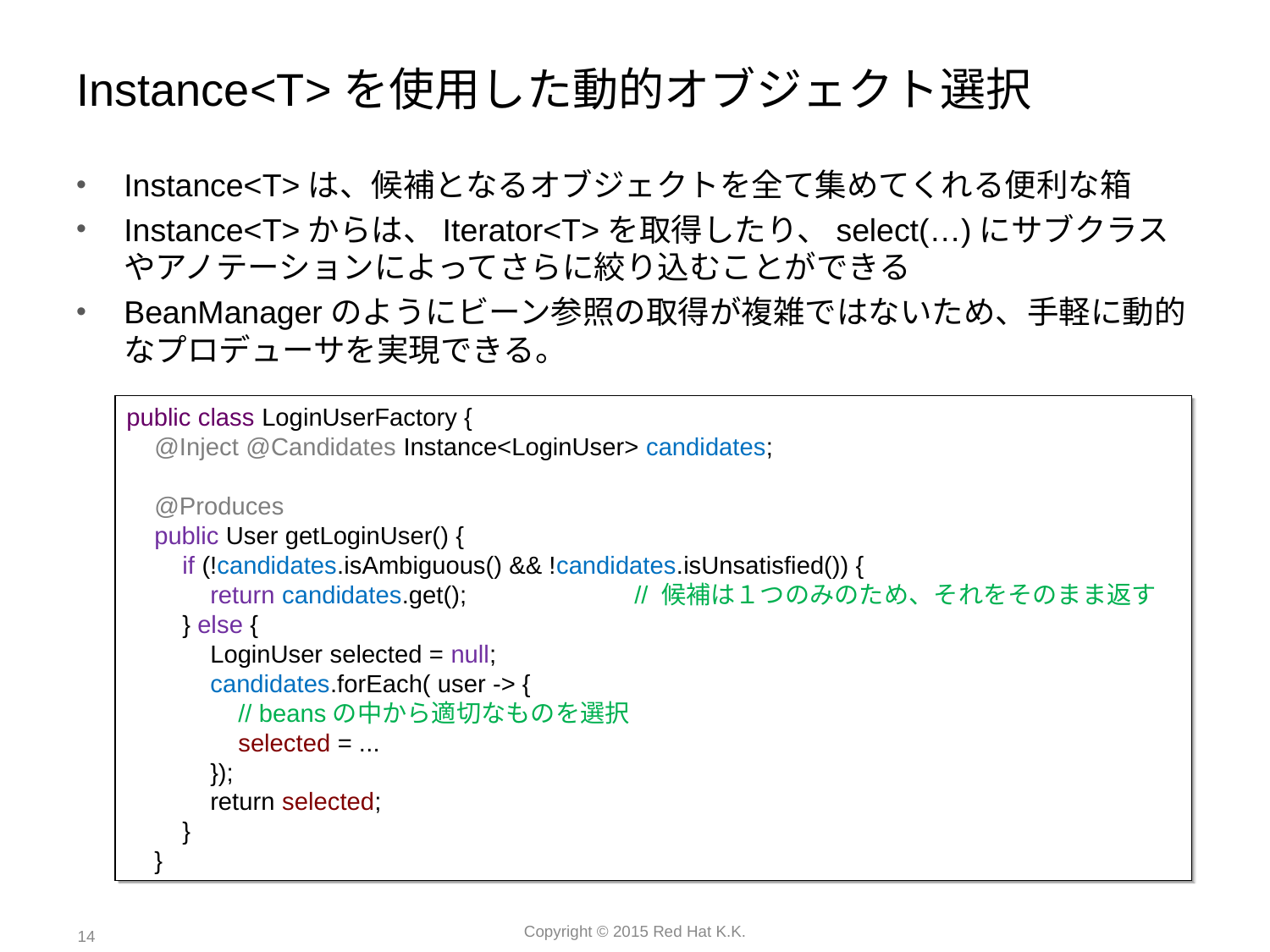

# Instance<T>を使用した動的オブジェクト選択
Instance<T>は、候補となるオブジェクトを全て集めてくれる便利な箱
Instance<T>からは、Iterator<T>を取得したり、select(…)にサブクラスやアノテーションによってさらに絞り込むことができる
BeanManagerのようにビーン参照の取得が複雑ではないため、手軽に動的なプロデューサを実現できる。
public class LoginUserFactory {
    @Inject @Candidates Instance<LoginUser> candidates;

    @Produces
    public User getLoginUser() {
        if (!candidates.isAmbiguous() && !candidates.isUnsatisfied()) {
            return candidates.get();		// 候補は１つのみのため、それをそのまま返す
        } else {
            LoginUser selected = null;
            candidates.forEach( user -> {
                // beansの中から適切なものを選択
                selected = ...
            });
            return selected;
        }
    }
14
Copyright © 2015 Red Hat K.K.